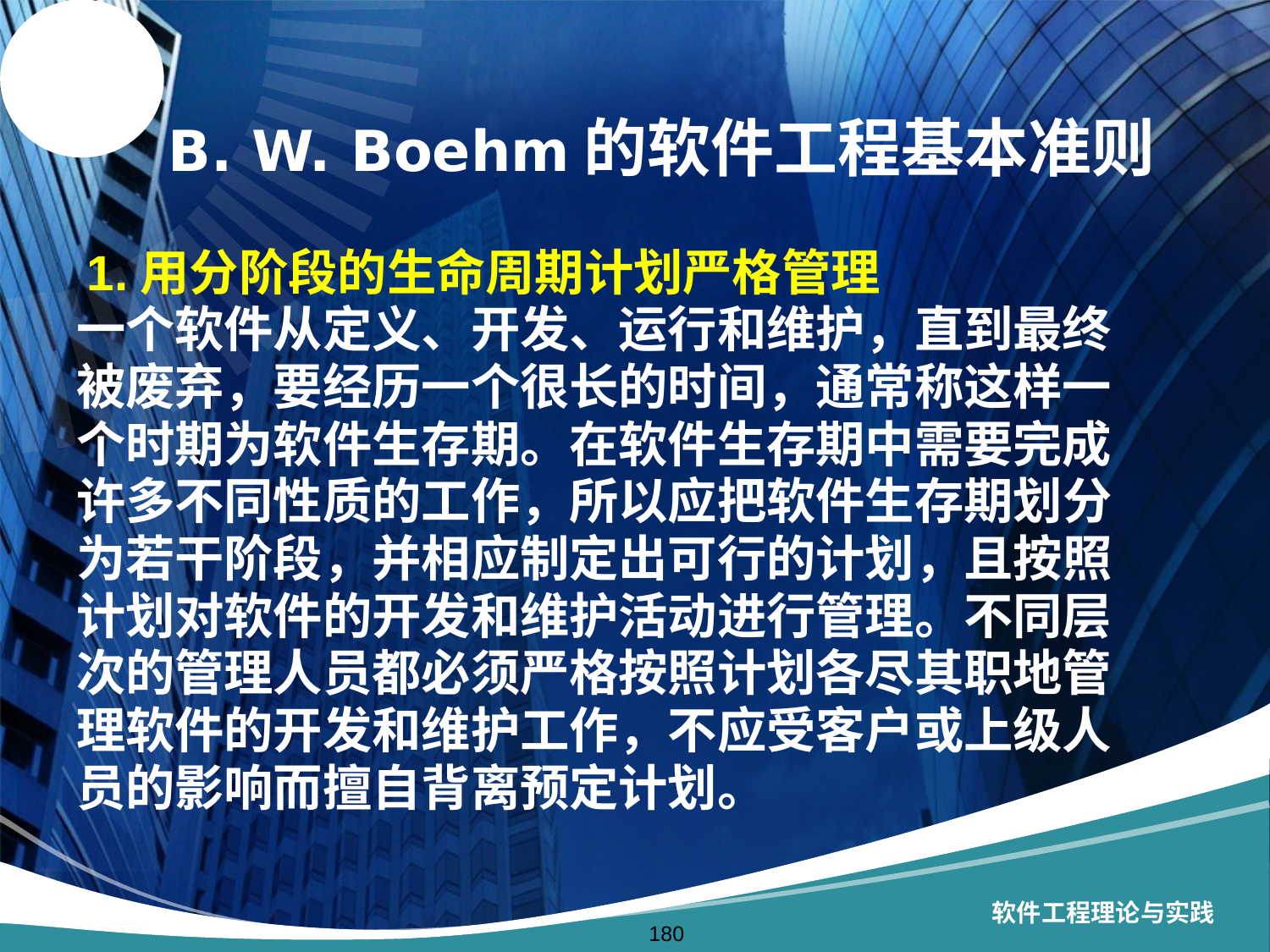

# B. W. Boehm的软件工程基本准则
 1.用分阶段的生命周期计划严格管理
一个软件从定义、开发、运行和维护，直到最终
被废弃，要经历一个很长的时间，通常称这样一
个时期为软件生存期。在软件生存期中需要完成
许多不同性质的工作，所以应把软件生存期划分
为若干阶段，并相应制定出可行的计划，且按照
计划对软件的开发和维护活动进行管理。不同层
次的管理人员都必须严格按照计划各尽其职地管
理软件的开发和维护工作，不应受客户或上级人
员的影响而擅自背离预定计划。
软件工程理论与实践
180